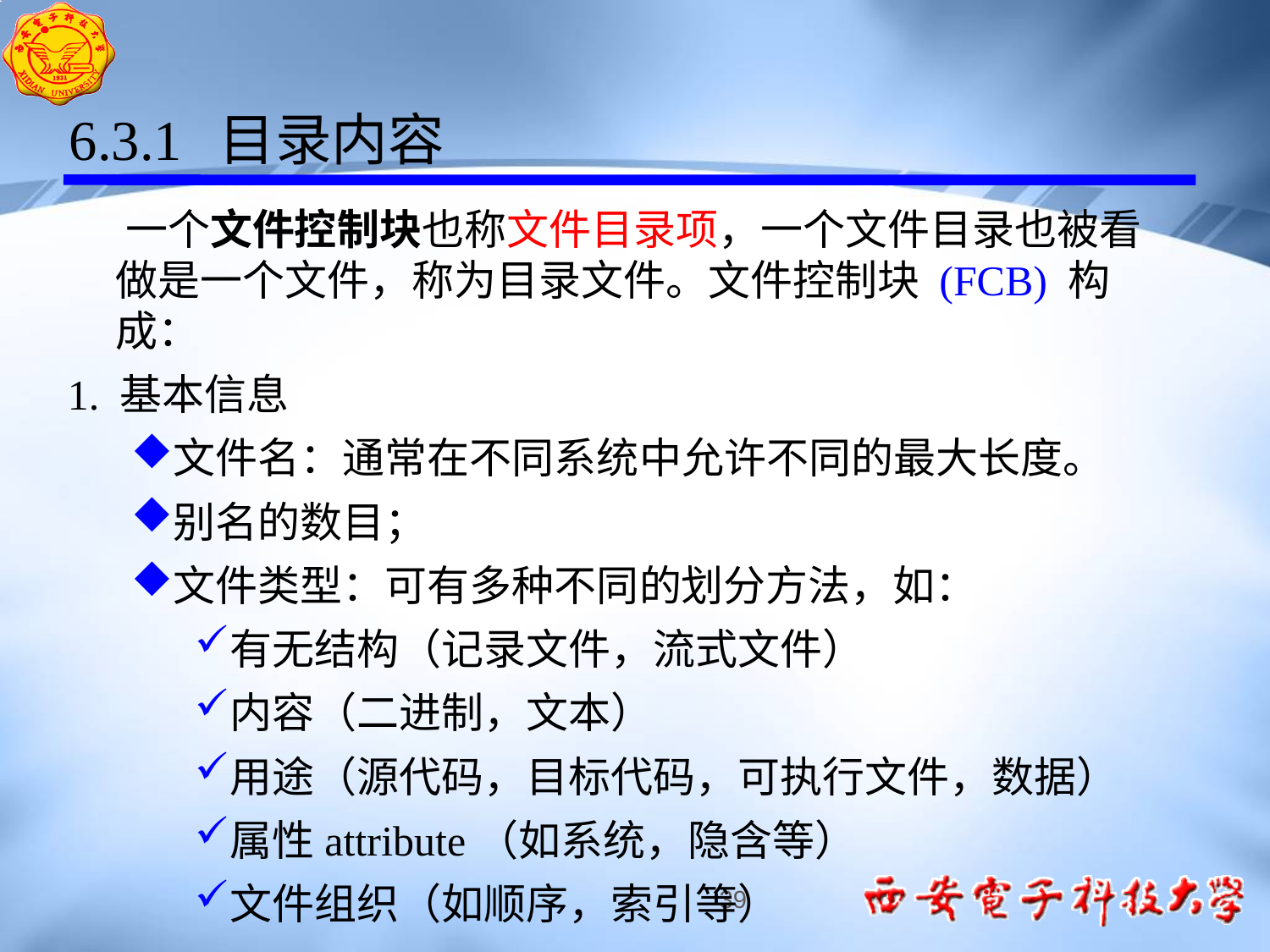

6.3.1 目录内容
     一个文件控制块也称文件目录项，一个文件目录也被看做是一个文件，称为目录文件。文件控制块 (FCB) 构成：
1. 基本信息
文件名：通常在不同系统中允许不同的最大长度。
别名的数目；
文件类型：可有多种不同的划分方法，如：
有无结构（记录文件，流式文件）
内容（二进制，文本）
用途（源代码，目标代码，可执行文件，数据）
属性attribute（如系统，隐含等）
文件组织（如顺序，索引等）
39